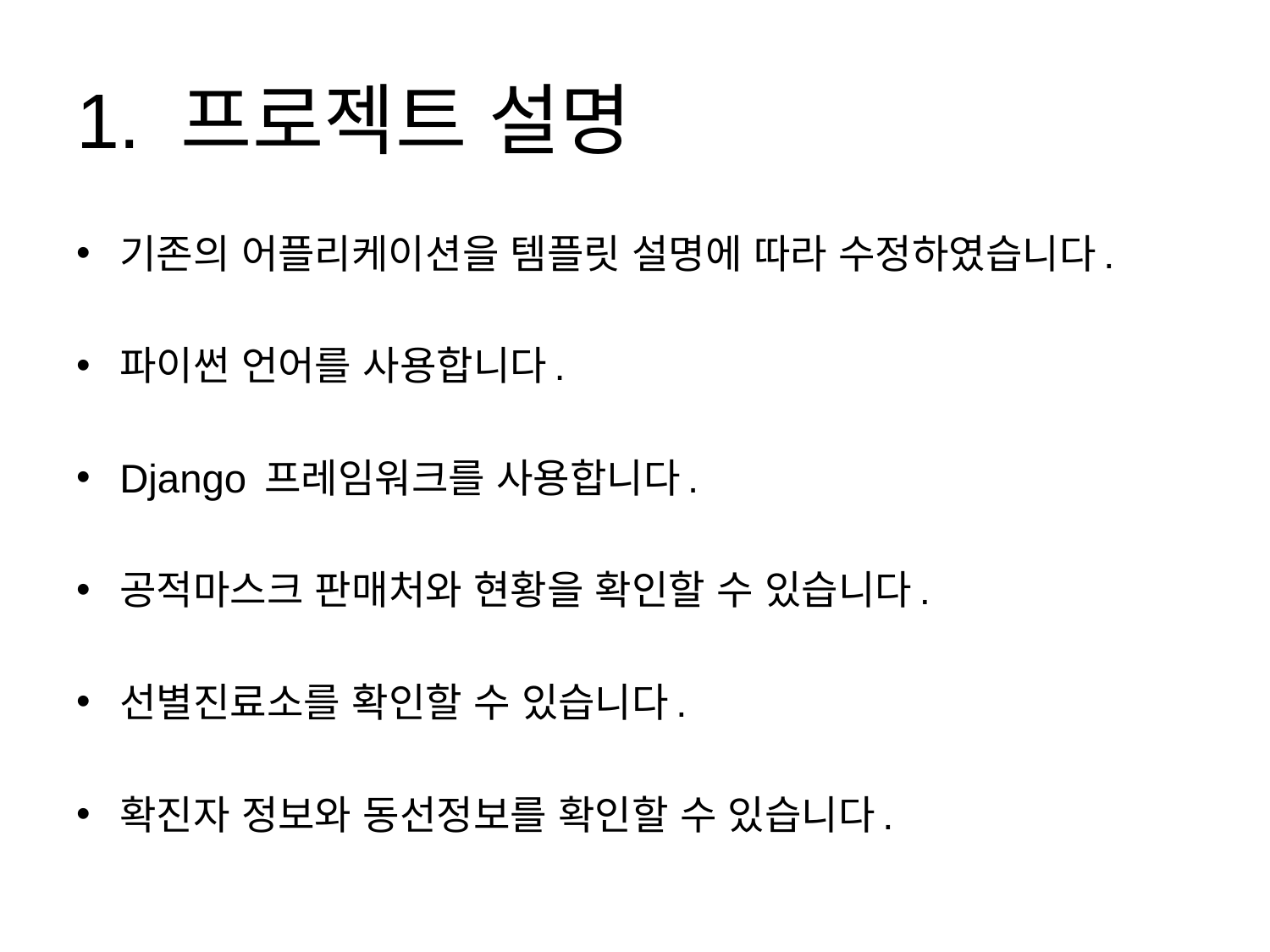

# 1. 프로젝트 설명
기존의 어플리케이션을 템플릿 설명에 따라 수정하였습니다.

파이썬 언어를 사용합니다.

Django 프레임워크를 사용합니다.

공적마스크 판매처와 현황을 확인할 수 있습니다.

선별진료소를 확인할 수 있습니다.

확진자 정보와 동선정보를 확인할 수 있습니다.